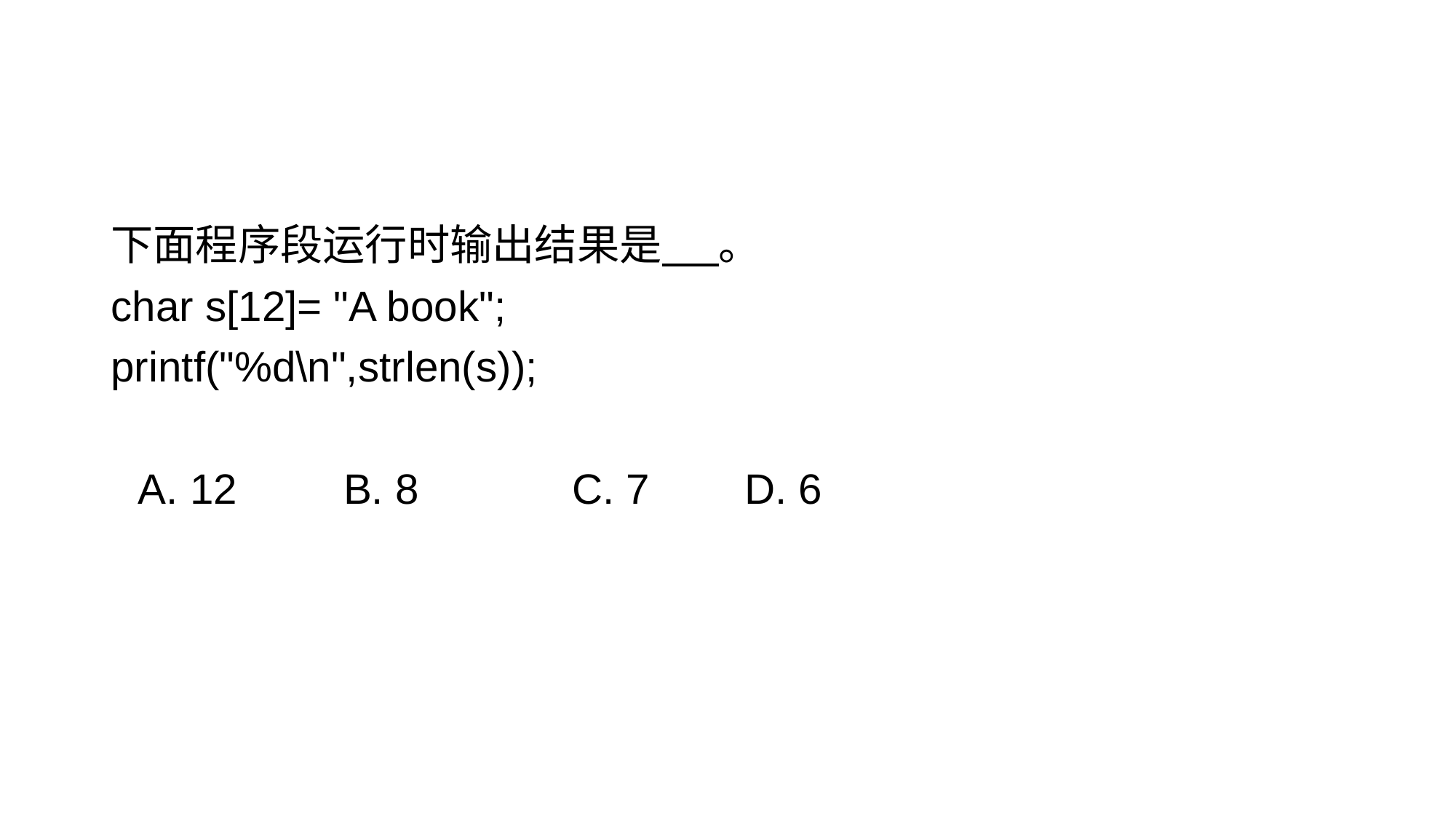

#
下面程序段运行时输出结果是      。
char s[12]= "A book";
printf("%d\n",strlen(s));

	A. 12         B. 8             C. 7        D. 6